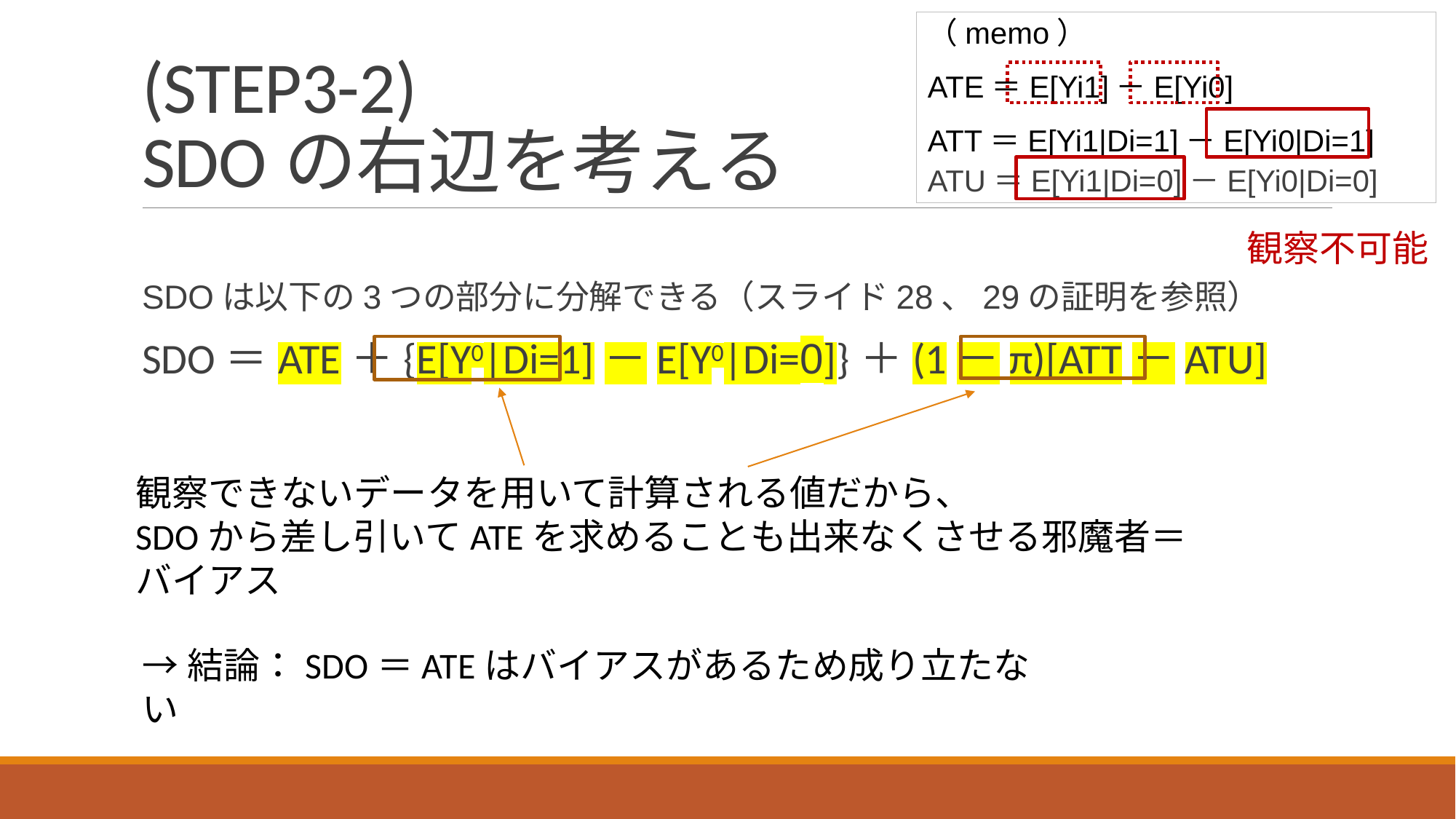

（memo）
ATE＝E[Yi1]－E[Yi0]
ATT＝E[Yi1|Di=1]－E[Yi0|Di=1]
ATU＝E[Yi1|Di=0]－E[Yi0|Di=0]

# (STEP3-2) SDOの右辺を考える
観察不可能
SDOは以下の3つの部分に分解できる（スライド28、29の証明を参照）
SDO＝ATE＋{E[Y0|Di=1]－E[Y0|Di=0]}＋(1－π)[ATT－ATU]

観察できないデータを用いて計算される値だから、
SDOから差し引いてATEを求めることも出来なくさせる邪魔者＝バイアス
→結論：SDO＝ATEはバイアスがあるため成り立たない